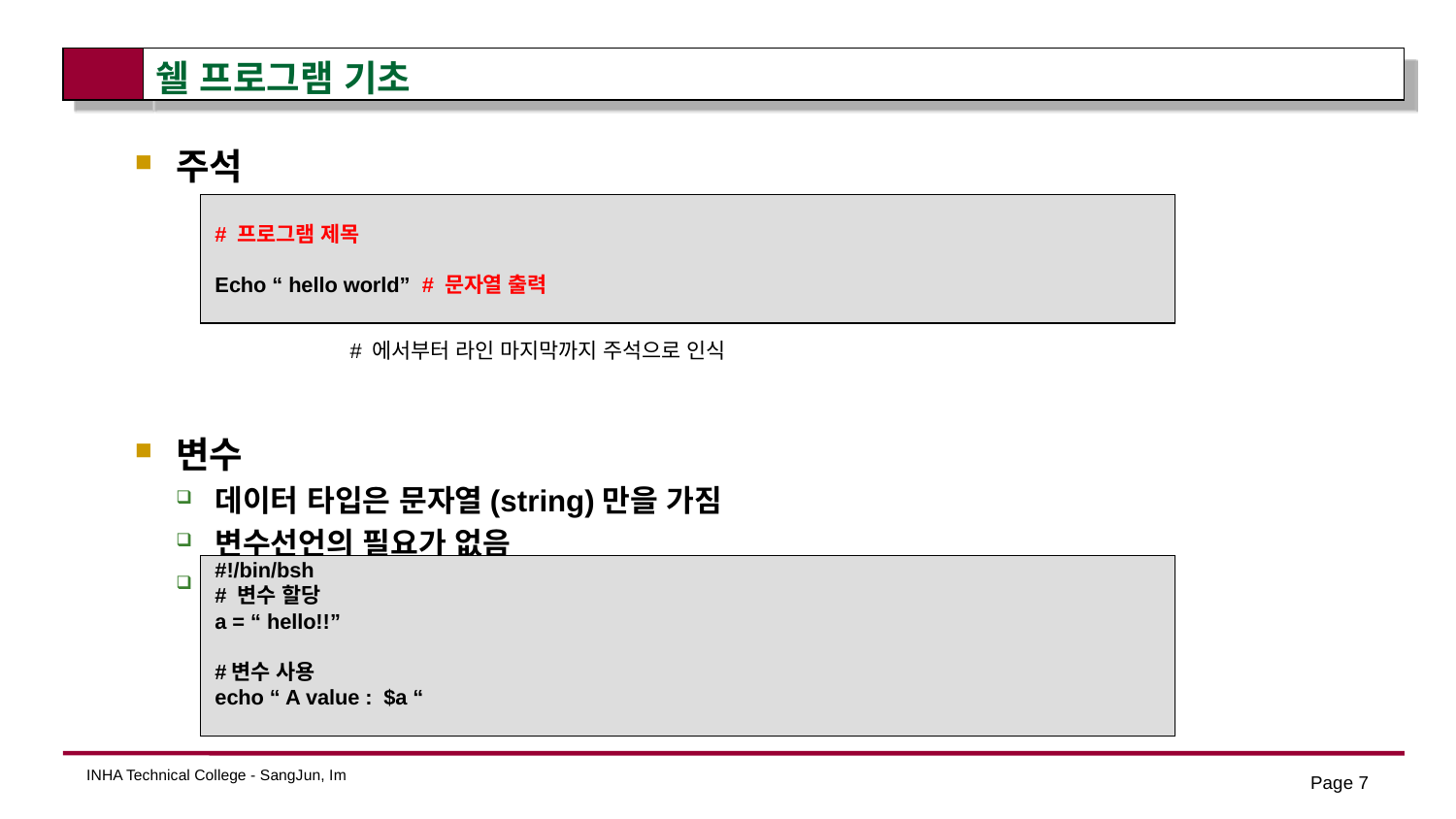

# 쉘 프로그램 기초
주석

변수
데이터 타입은 문자열(string)만을 가짐
변수선언의 필요가 없음
사용을 위해 변수앞에 $ 붙임

# 프로그램 제목

Echo “ hello world”  # 문자열 출력
# 에서부터 라인 마지막까지 주석으로 인식
#!/bin/bsh
# 변수 할당
a = “ hello!!”

#변수 사용
echo “ A value :  $a “

Page 7